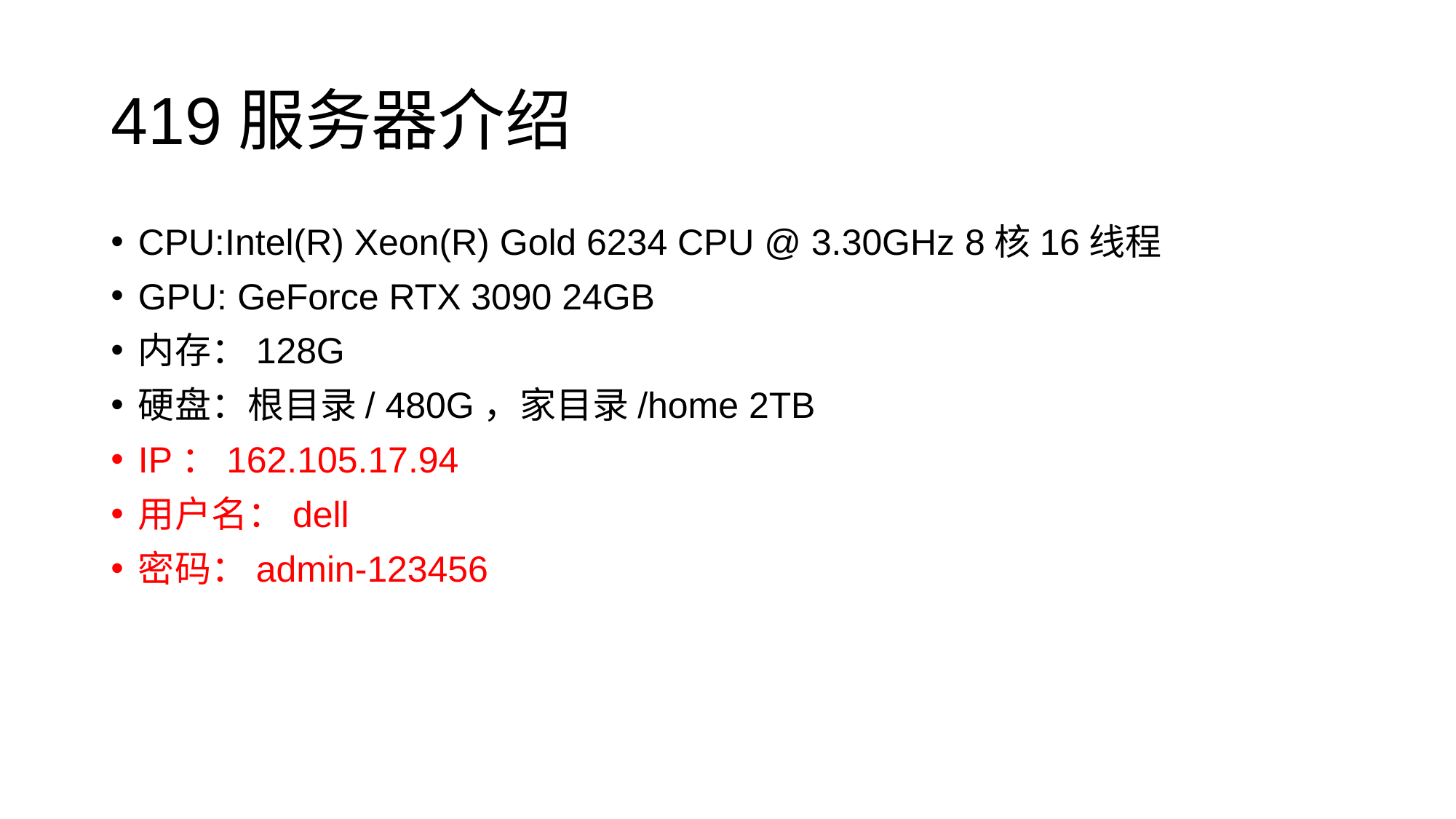

# 419服务器介绍
CPU:Intel(R) Xeon(R) Gold 6234 CPU @ 3.30GHz 8核16线程
GPU: GeForce RTX 3090 24GB
内存：128G
硬盘：根目录/ 480G，家目录/home 2TB
IP：162.105.17.94
用户名：dell
密码：admin-123456